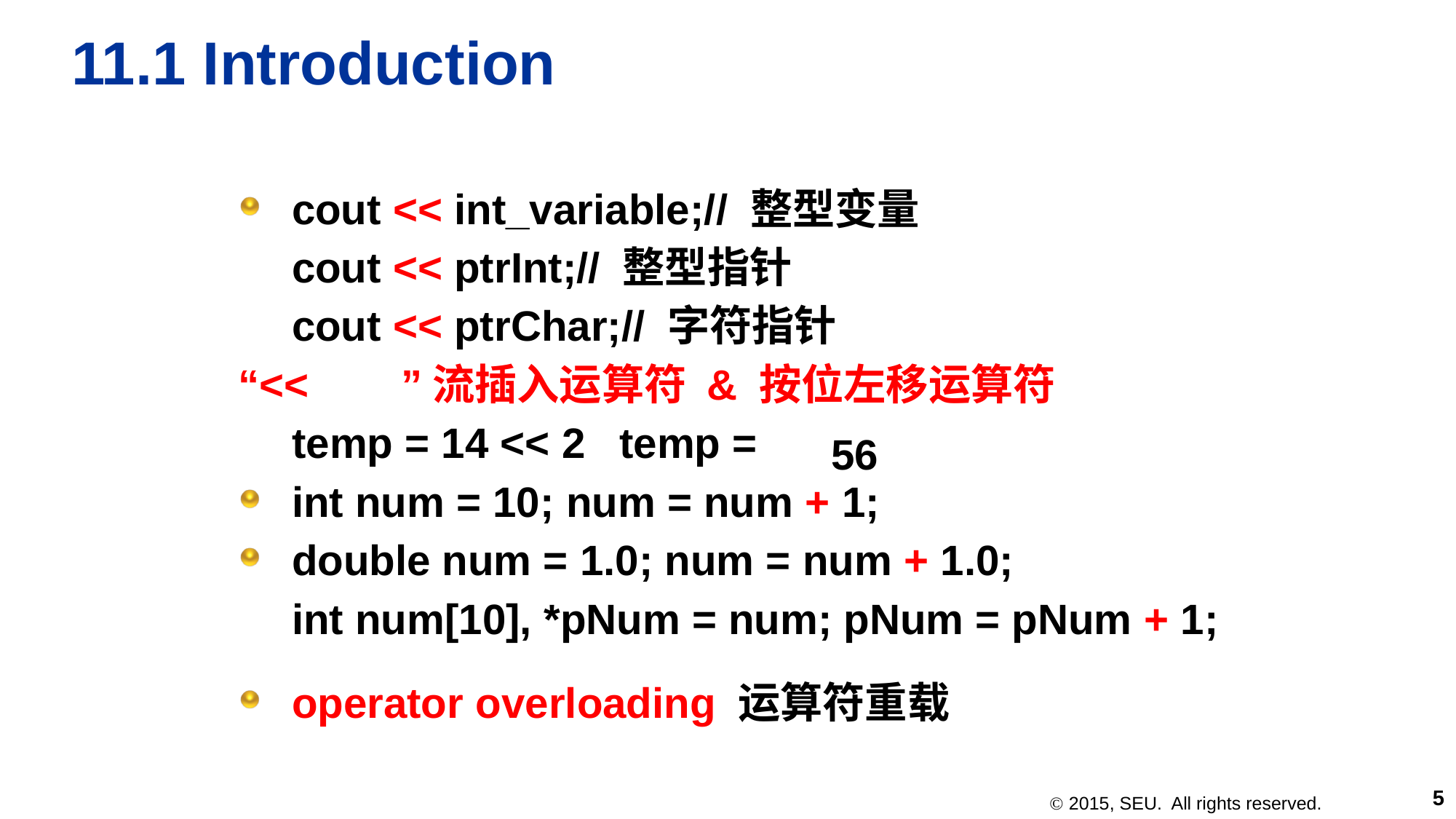

# 11.1 Introduction
cout << int_variable;// 整型变量
	cout << ptrInt;// 整型指针
	cout << ptrChar;// 字符指针
“<<	”流插入运算符 & 按位左移运算符
	temp = 14 << 2  	temp =
int num = 10; num = num + 1;
double num = 1.0; num = num + 1.0;
	int num[10], *pNum = num; pNum = pNum + 1;

operator overloading 运算符重载
56